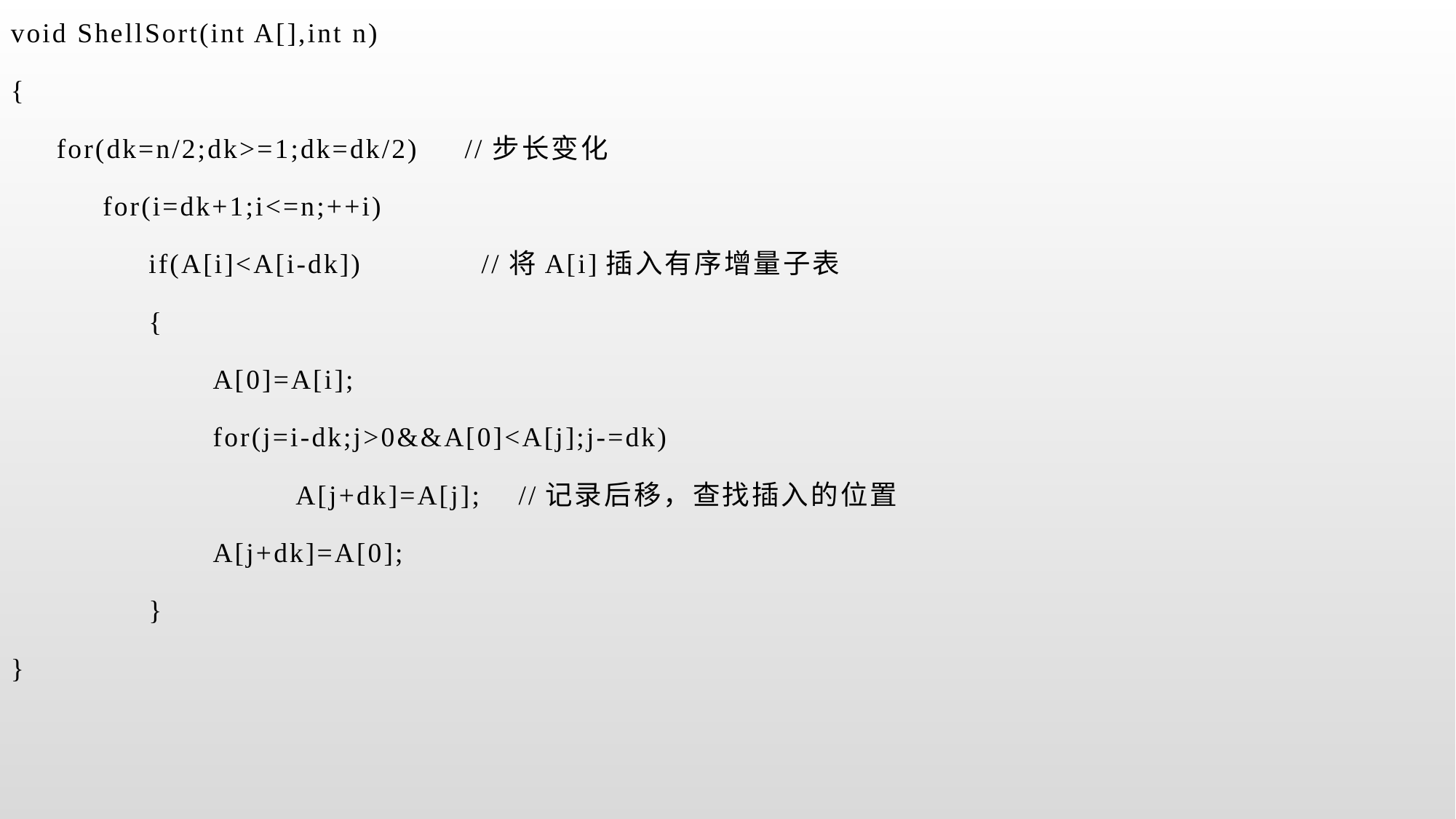

void ShellSort(int A[],int n)
{
     for(dk=n/2;dk>=1;dk=dk/2)     //步长变化
          for(i=dk+1;i<=n;++i)
               if(A[i]<A[i-dk])             //将A[i]插入有序增量子表
               {
                      A[0]=A[i];
                      for(j=i-dk;j>0&&A[0]<A[j];j-=dk)
                               A[j+dk]=A[j];    //记录后移，查找插入的位置
                      A[j+dk]=A[0];
               }
}